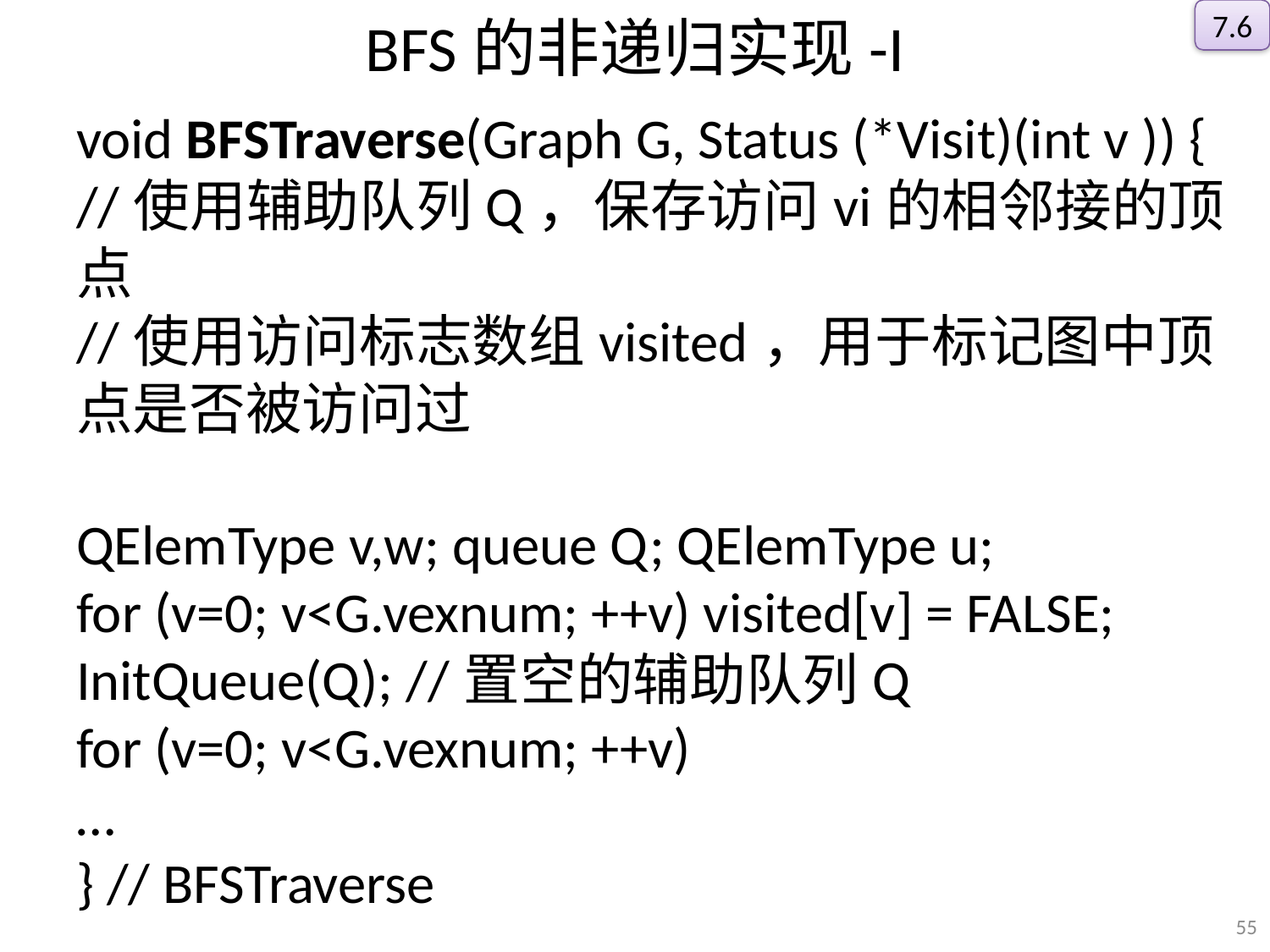

7.6
# BFS的非递归实现-I
void BFSTraverse(Graph G, Status (*Visit)(int v )) {
//使用辅助队列Q，保存访问vi的相邻接的顶点
//使用访问标志数组visited，用于标记图中顶点是否被访问过

QElemType v,w; queue Q; QElemType u;
for (v=0; v<G.vexnum; ++v) visited[v] = FALSE;
InitQueue(Q); //置空的辅助队列Q
for (v=0; v<G.vexnum; ++v)
…
} // BFSTraverse
55